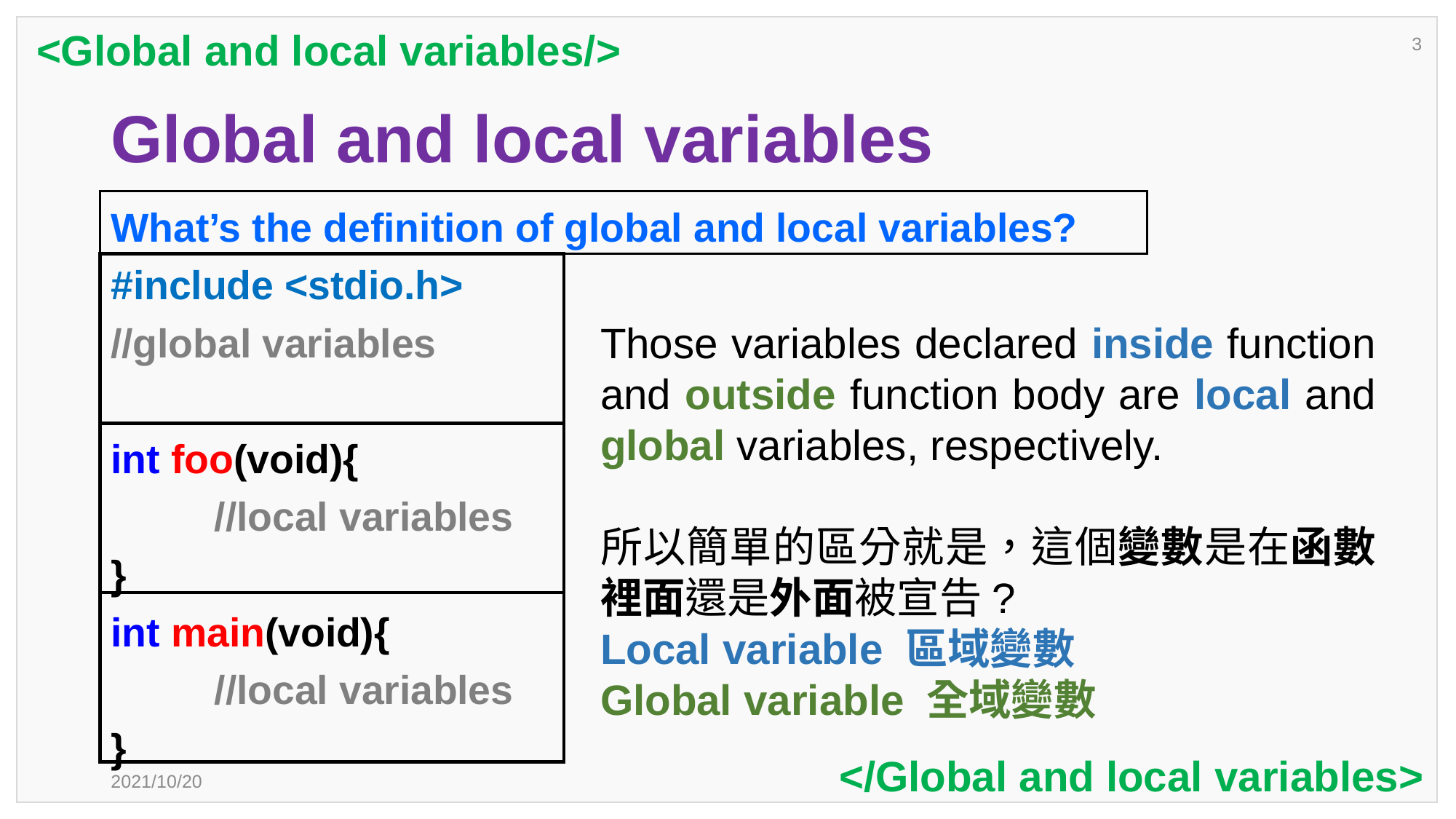

<Global and local variables/>
3
# Global and local variables

What’s the definition of global and local variables?
#include <stdio.h>
//global variables

int foo(void){
	//local variables
}
int main(void){
	//local variables
}

Those variables declared inside function and outside function body are local and global variables, respectively.

所以簡單的區分就是，這個變數是在函數裡面還是外面被宣告?
Local variable 區域變數
Global variable 全域變數

</Global and local variables>
2021/10/20